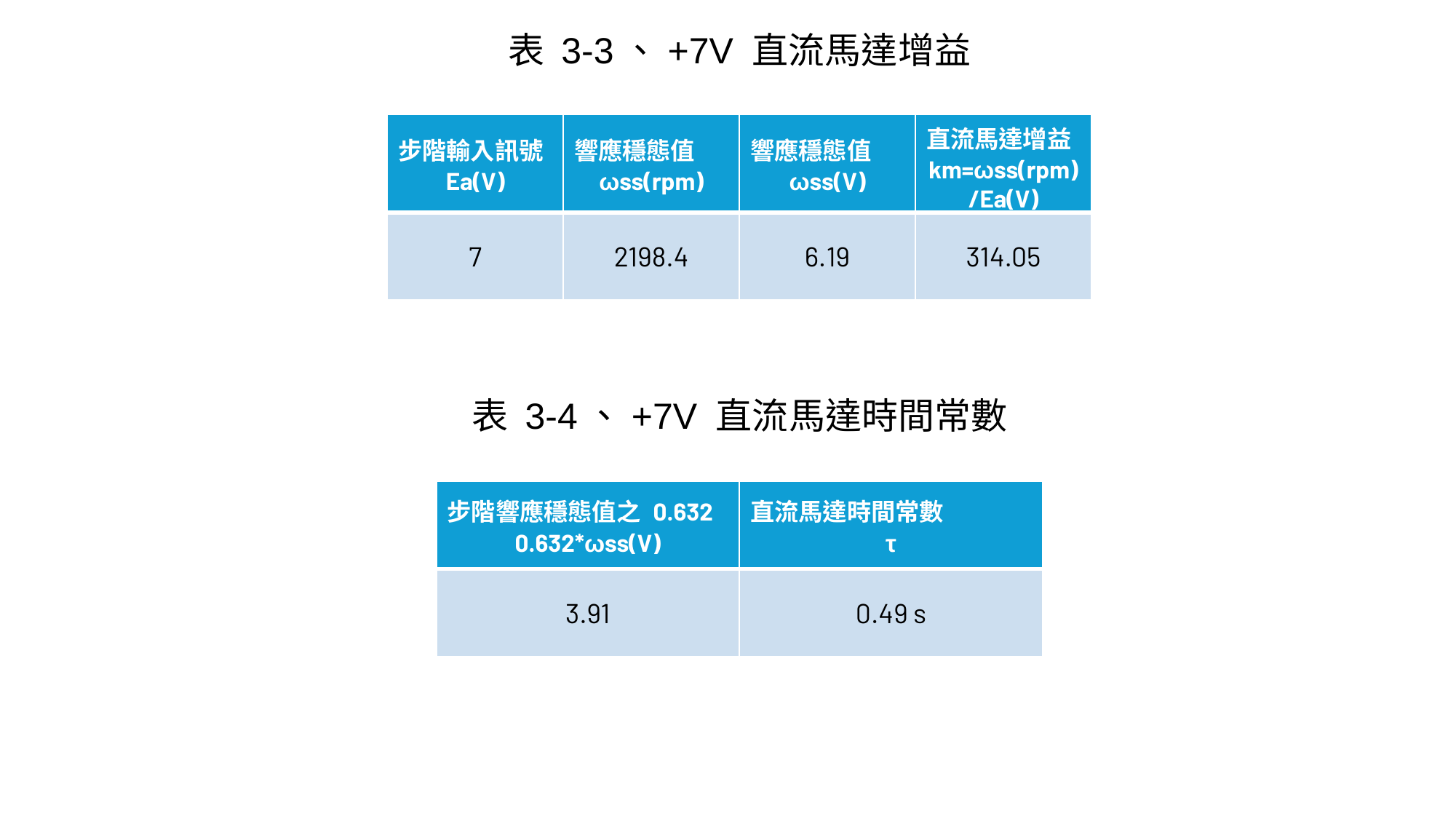

表 3-3、+7V 直流馬達增益
| 步階輸入訊號 Ea(V) | 響應穩態值 ωss(rpm) | 響應穩態值 ωss(V) | 直流馬達增益 km=ωss(rpm)/Ea(V) |
| --- | --- | --- | --- |
| 7 | 2198.4 | 6.19 | 314.05 |
表 3-4、+7V 直流馬達時間常數
| 步階響應穩態值之 0.632 0.632\*ωss(V) | 直流馬達時間常數 τ |
| --- | --- |
| 3.91 | 0.49 s |